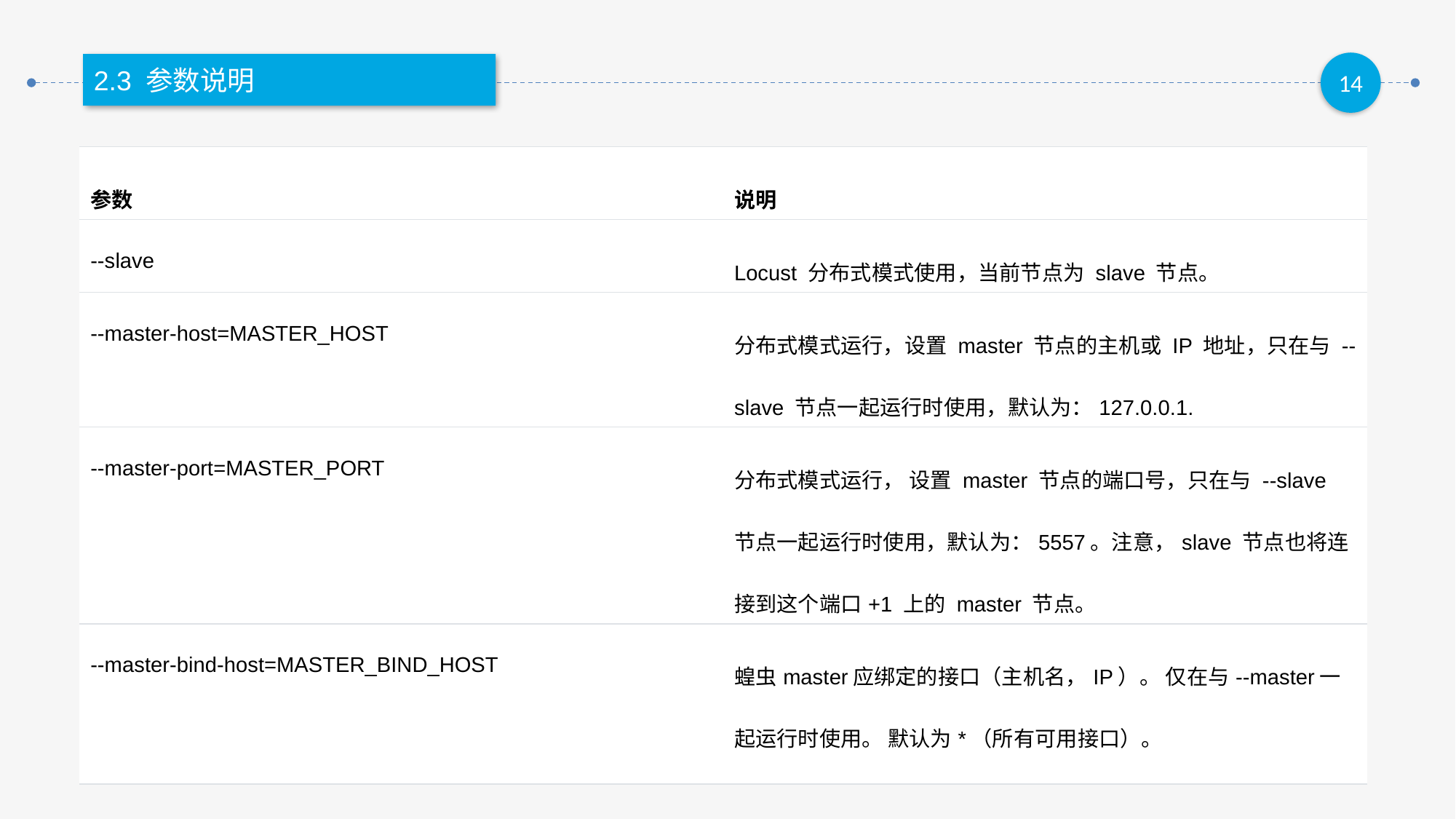

2.3 参数说明
| 参数 | 说明 |
| --- | --- |
| --slave | Locust 分布式模式使用，当前节点为 slave 节点。 |
| --master-host=MASTER\_HOST | 分布式模式运行，设置 master 节点的主机或 IP 地址，只在与 --slave 节点一起运行时使用，默认为：127.0.0.1. |
| --master-port=MASTER\_PORT | 分布式模式运行， 设置 master 节点的端口号，只在与 --slave 节点一起运行时使用，默认为：5557。注意，slave 节点也将连接到这个端口+1 上的 master 节点。 |
| --master-bind-host=MASTER\_BIND\_HOST | 蝗虫master应绑定的接口（主机名，IP）。 仅在与--master一起运行时使用。 默认为\*（所有可用接口）。 |